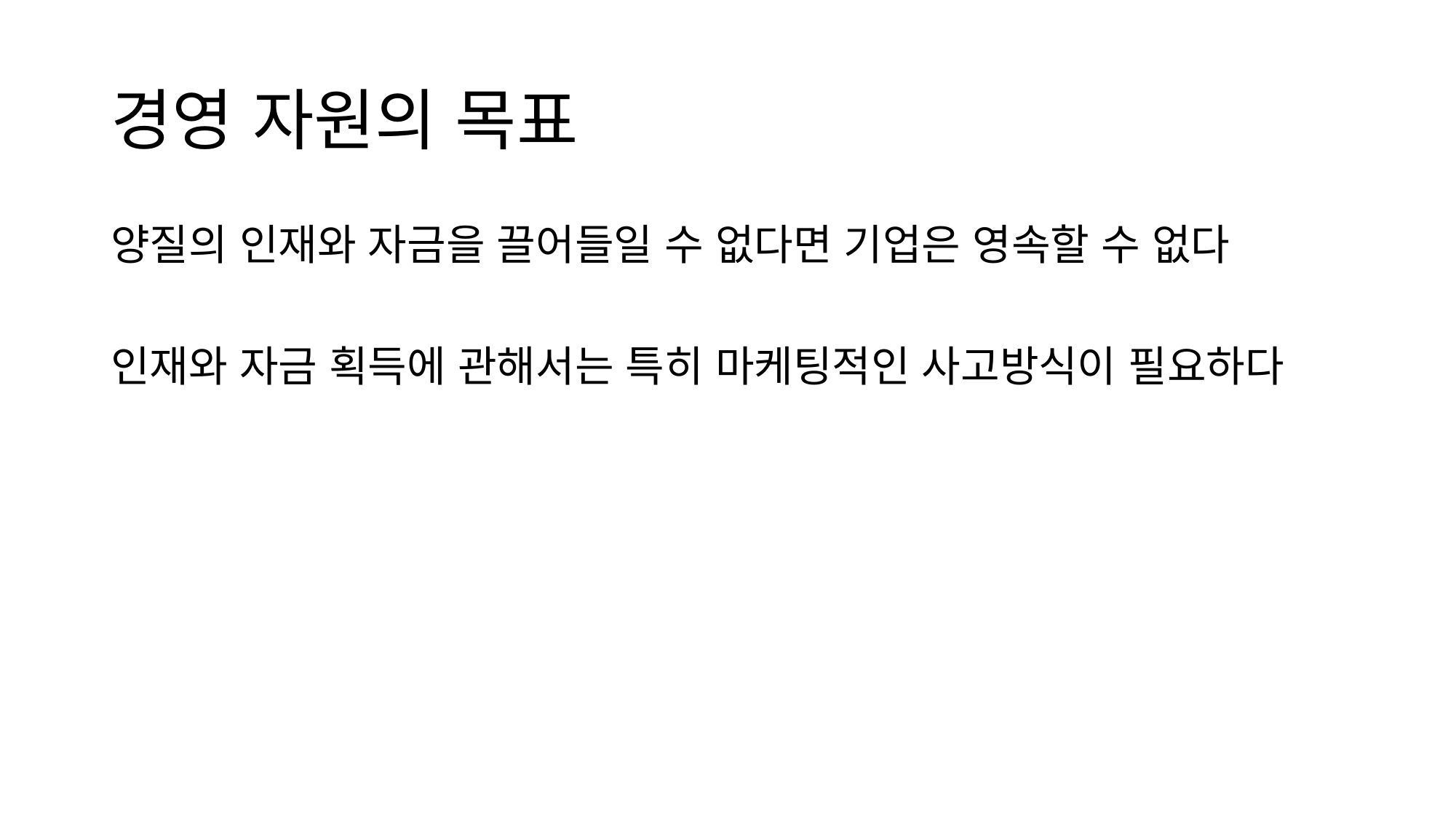

# 경영 자원의 목표
양질의 인재와 자금을 끌어들일 수 없다면 기업은 영속할 수 없다

인재와 자금 획득에 관해서는 특히 마케팅적인 사고방식이 필요하다